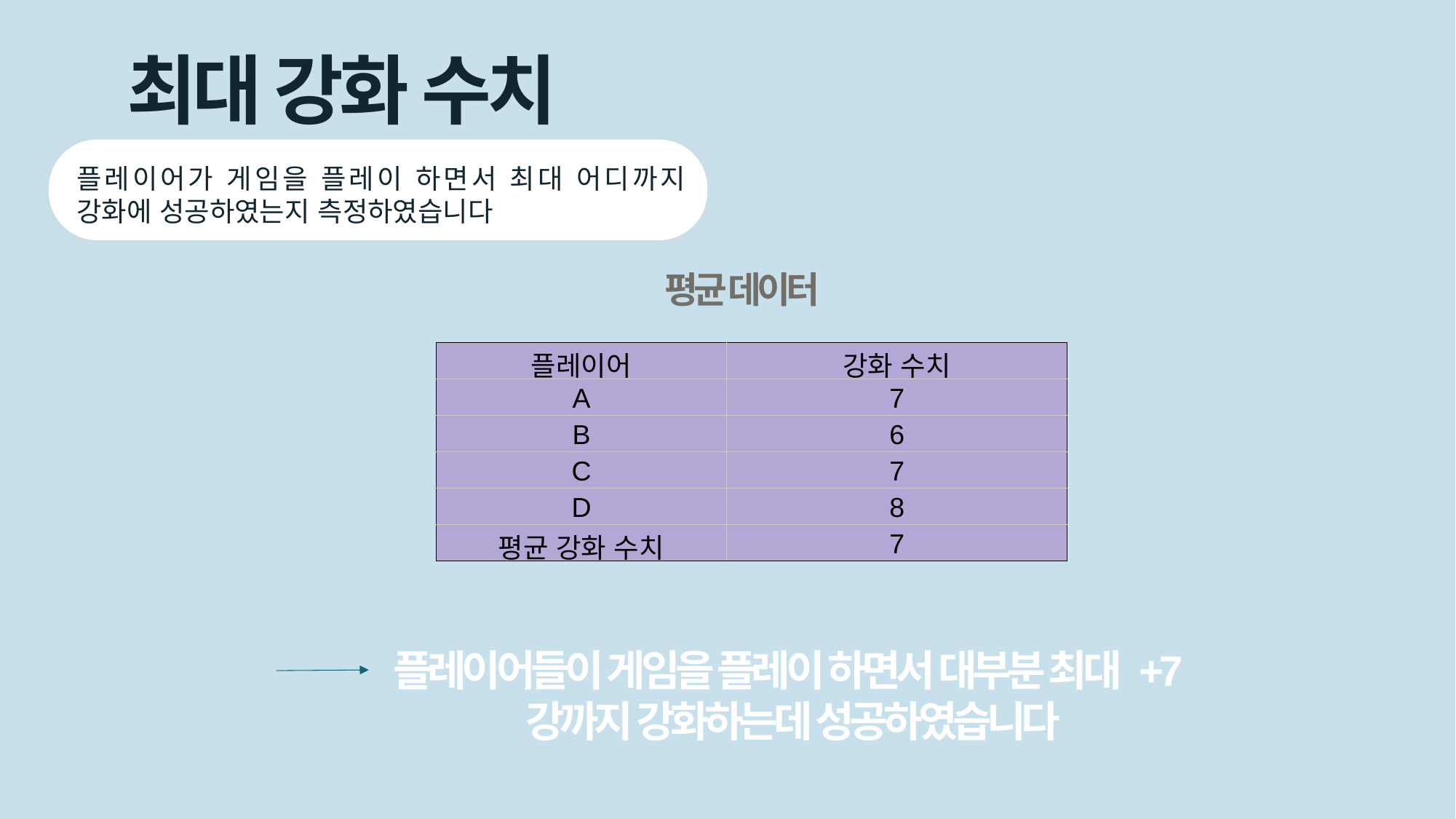

최대 강화 수치

플레이어가 게임을 플레이 하면서 최대 어디까지 강화에 성공하였는지 측정하였습니다
평균 데이터
| 플레이어 | 강화 수치 |
| --- | --- |
| A | 7 |
| B | 6 |
| C | 7 |
| D | 8 |
| 평균 강화 수치 | 7 |
플레이어들이 게임을 플레이 하면서 대부분 최대 +7강까지 강화하는데 성공하였습니다